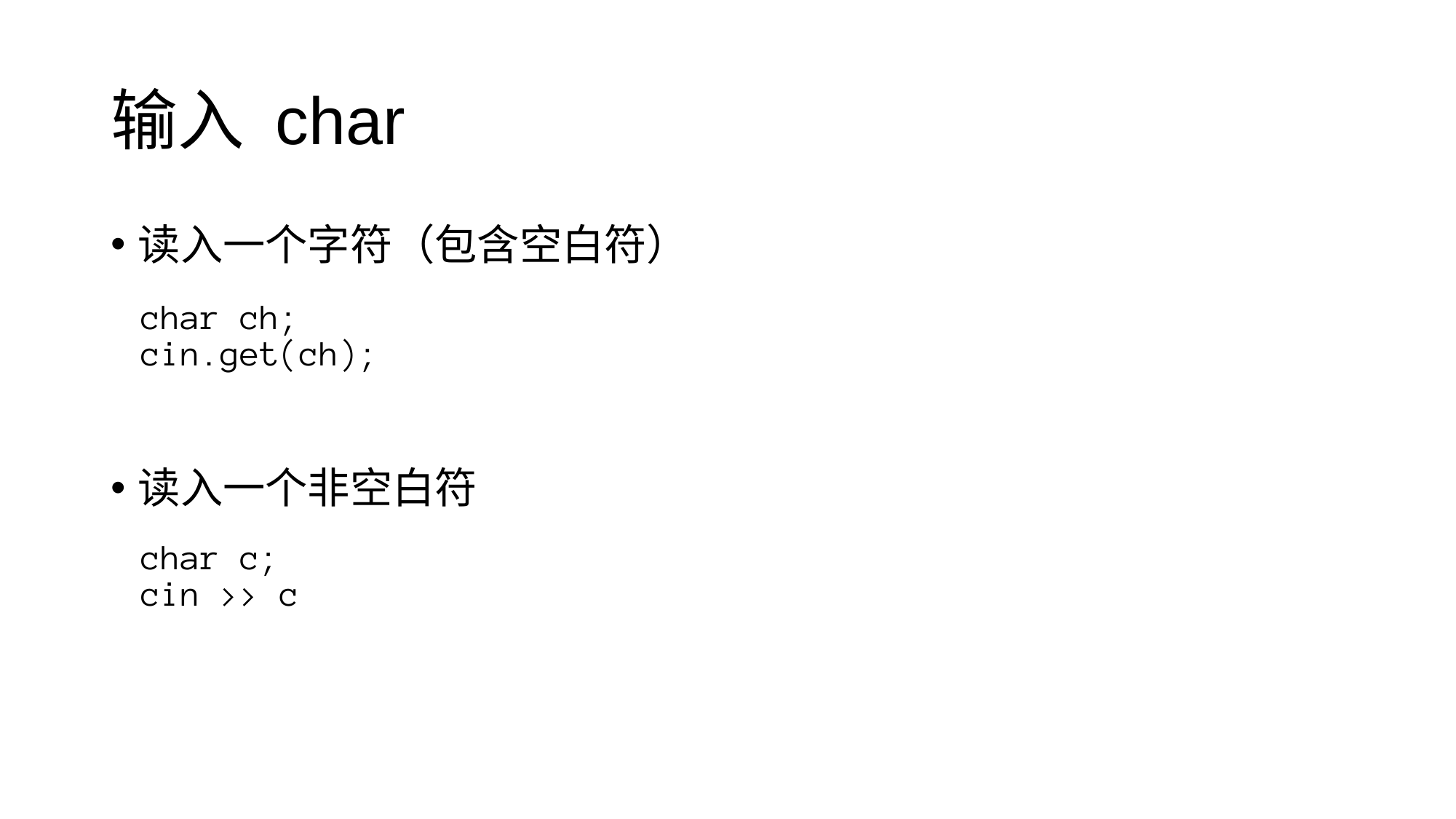

# 输入 char
读入一个字符（包含空白符）

读入一个非空白符
| char ch; cin.get(ch); |
| --- |
| char c; cin >> c |
| --- |